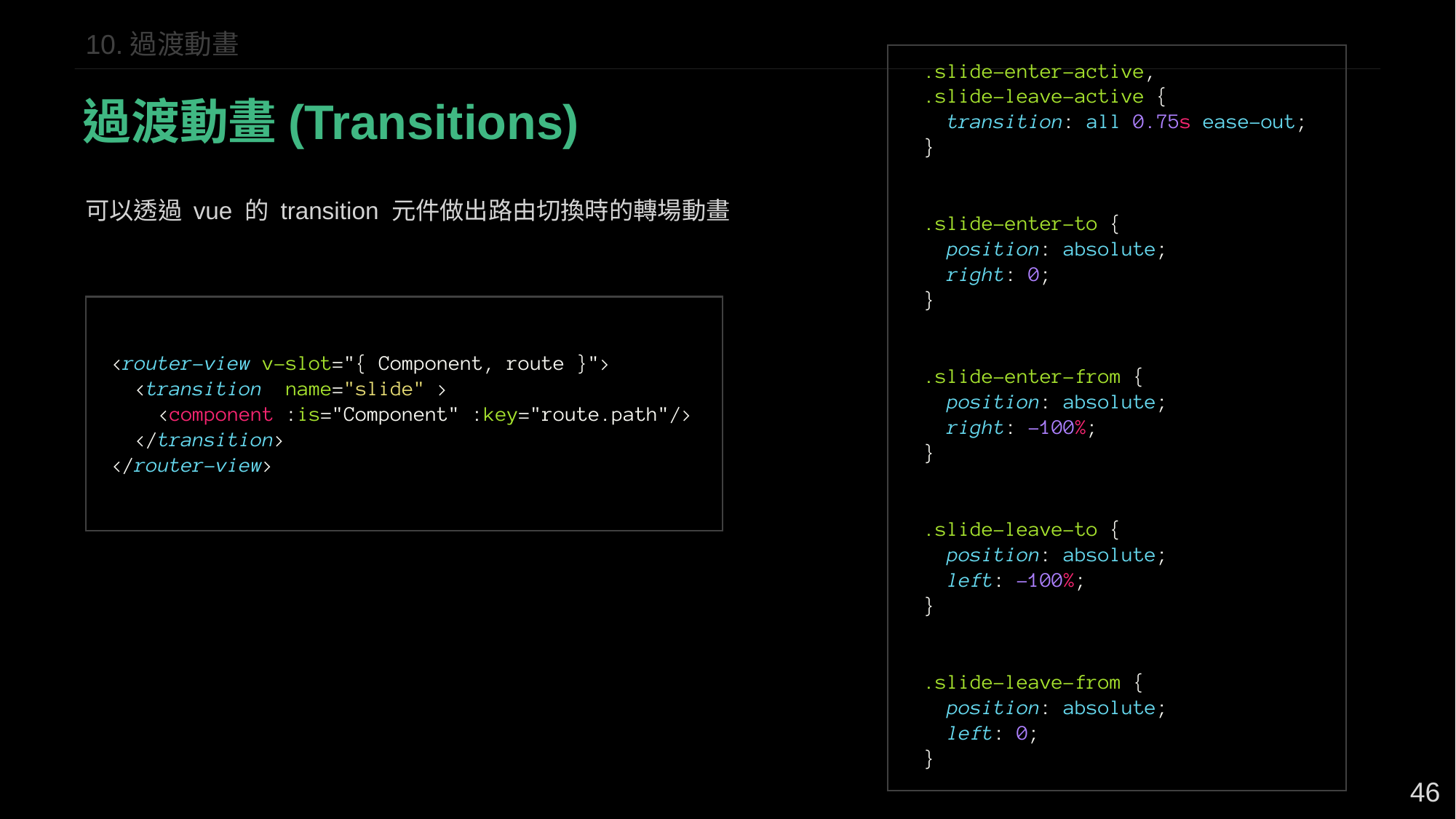

10.過渡動畫

.slide-enter-active,
.slide-leave-active {
  transition: all 0.75s ease-out;
}
.slide-enter-to {
  position: absolute;
  right: 0;
}
.slide-enter-from {
  position: absolute;
  right: -100%;
}
.slide-leave-to {
  position: absolute;
  left: -100%;
}
.slide-leave-from {
  position: absolute;
  left: 0;
}
過渡動畫(Transitions)
可以透過 vue 的 transition 元件做出路由切換時的轉場動畫

<router-view v-slot="{ Component, route }">
  <transition  name="slide" >
    <component :is="Component" :key="route.path"/>
  </transition>
</router-view>